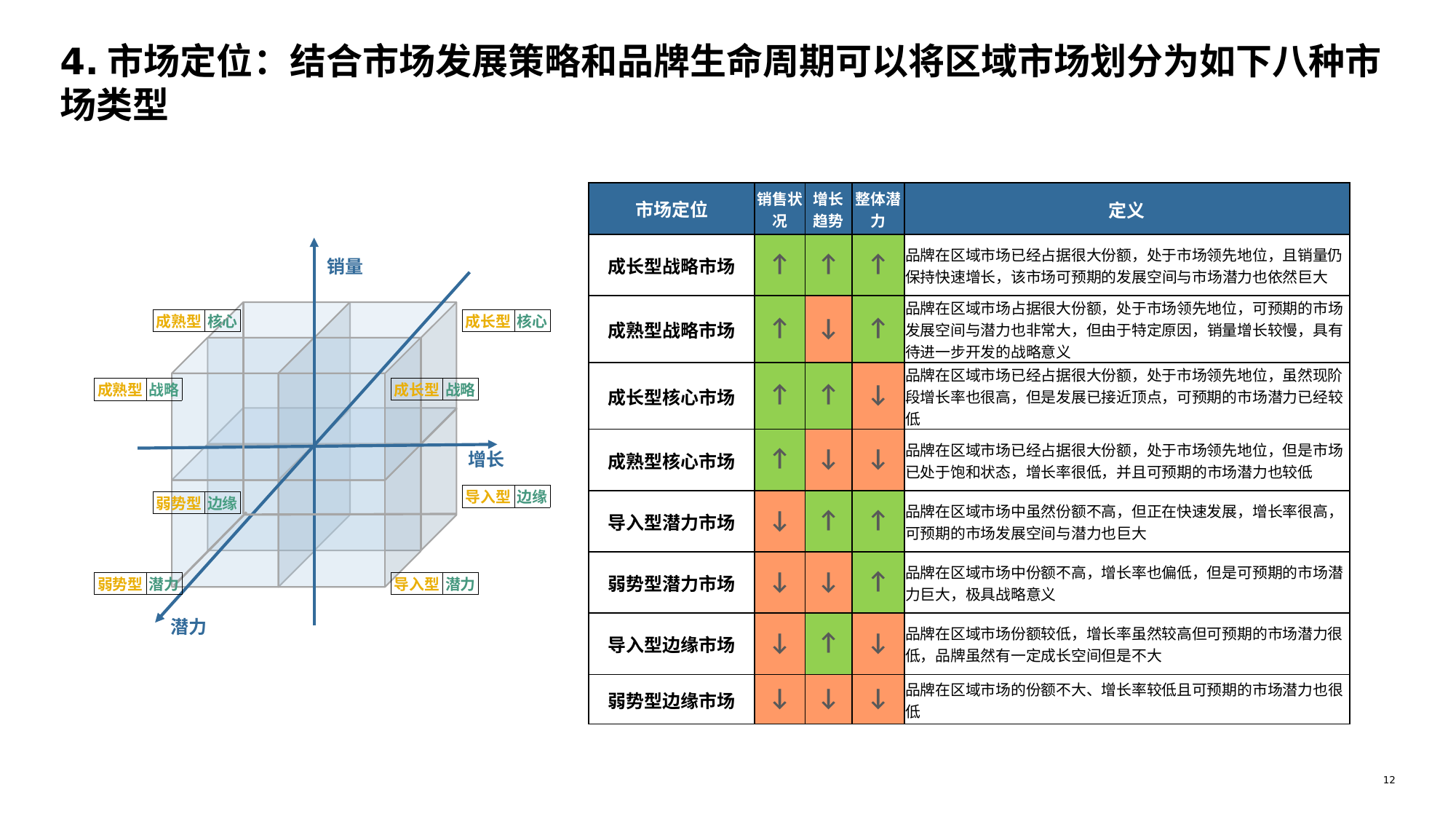

# 4.市场定位：结合市场发展策略和品牌生命周期可以将区域市场划分为如下八种市场类型
| 市场定位 | 销售状况 | 增长趋势 | 整体潜力 | 定义 |
| --- | --- | --- | --- | --- |
| 成长型战略市场 | ↑ | ↑ | ↑ | 品牌在区域市场已经占据很大份额，处于市场领先地位，且销量仍保持快速增长，该市场可预期的发展空间与市场潜力也依然巨大 |
| 成熟型战略市场 | ↑ | ↓ | ↑ | 品牌在区域市场占据很大份额，处于市场领先地位，可预期的市场发展空间与潜力也非常大，但由于特定原因，销量增长较慢，具有待进一步开发的战略意义 |
| 成长型核心市场 | ↑ | ↑ | ↓ | 品牌在区域市场已经占据很大份额，处于市场领先地位，虽然现阶段增长率也很高，但是发展已接近顶点，可预期的市场潜力已经较低 |
| 成熟型核心市场 | ↑ | ↓ | ↓ | 品牌在区域市场已经占据很大份额，处于市场领先地位，但是市场已处于饱和状态，增长率很低，并且可预期的市场潜力也较低 |
| 导入型潜力市场 | ↓ | ↑ | ↑ | 品牌在区域市场中虽然份额不高，但正在快速发展，增长率很高，可预期的市场发展空间与潜力也巨大 |
| 弱势型潜力市场 | ↓ | ↓ | ↑ | 品牌在区域市场中份额不高，增长率也偏低，但是可预期的市场潜力巨大，极具战略意义 |
| 导入型边缘市场 | ↓ | ↑ | ↓ | 品牌在区域市场份额较低，增长率虽然较高但可预期的市场潜力很低，品牌虽然有一定成长空间但是不大 |
| 弱势型边缘市场 | ↓ | ↓ | ↓ | 品牌在区域市场的份额不大、增长率较低且可预期的市场潜力也很低 |
销量

| 成熟型 | 核心 |
| --- | --- |
| 成长型 | 核心 |
| --- | --- |
| 成长型 | 战略 |
| --- | --- |
| 成熟型 | 战略 |
| --- | --- |
增长
| 导入型 | 边缘 |
| --- | --- |
| 弱势型 | 边缘 |
| --- | --- |
| 弱势型 | 潜力 |
| --- | --- |
| 导入型 | 潜力 |
| --- | --- |
潜力